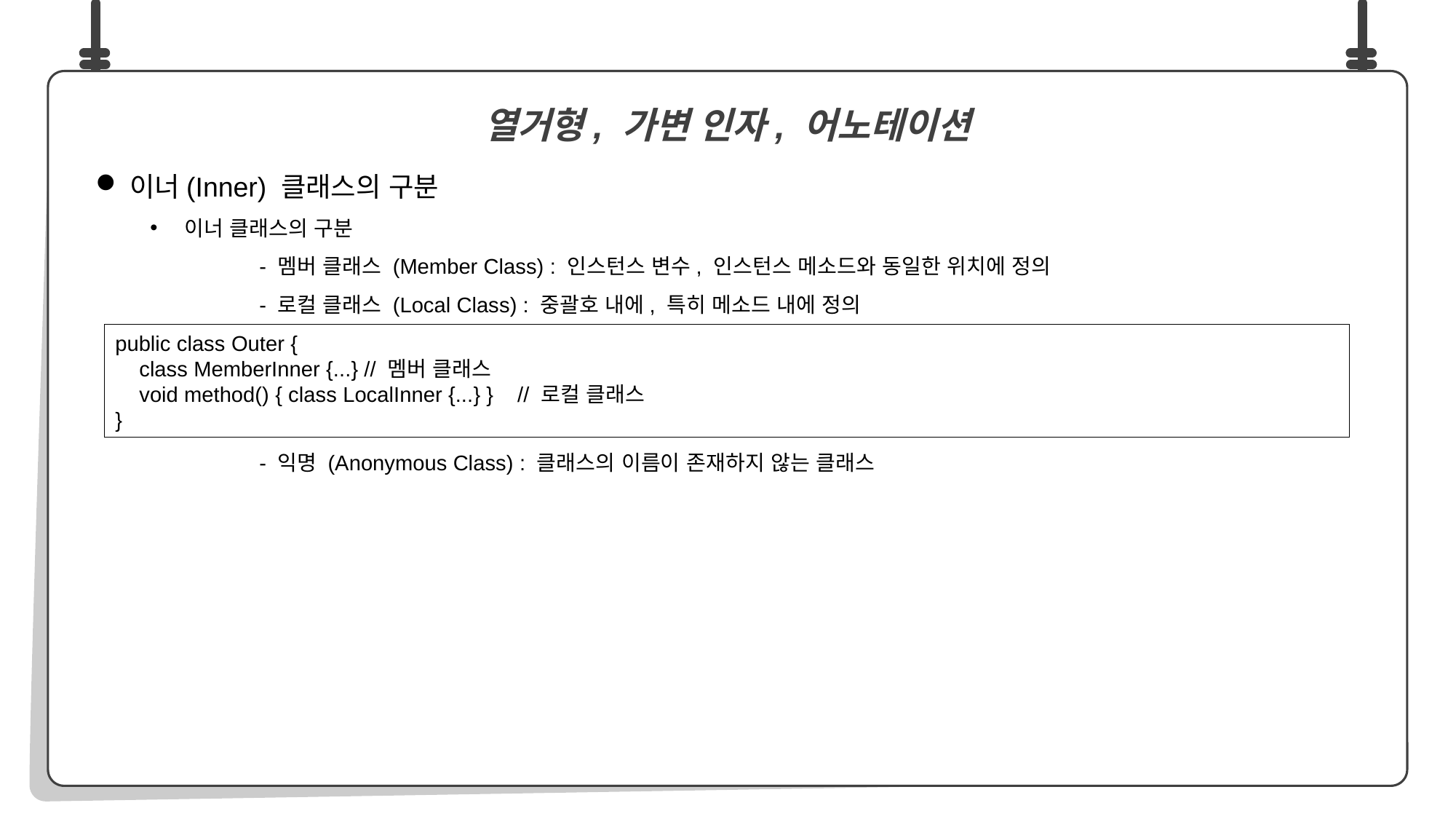

이너(Inner) 클래스의 구분
이너 클래스의 구분
	- 멤버 클래스 (Member Class) : 인스턴스 변수, 인스턴스 메소드와 동일한 위치에 정의
	- 로컬 클래스 (Local Class) : 중괄호 내에, 특히 메소드 내에 정의

	- 익명 (Anonymous Class) : 클래스의 이름이 존재하지 않는 클래스

열거형, 가변 인자, 어노테이션

public class Outer {
    class MemberInner {...} // 멤버 클래스
    void method() { class LocalInner {...} }    // 로컬 클래스
}